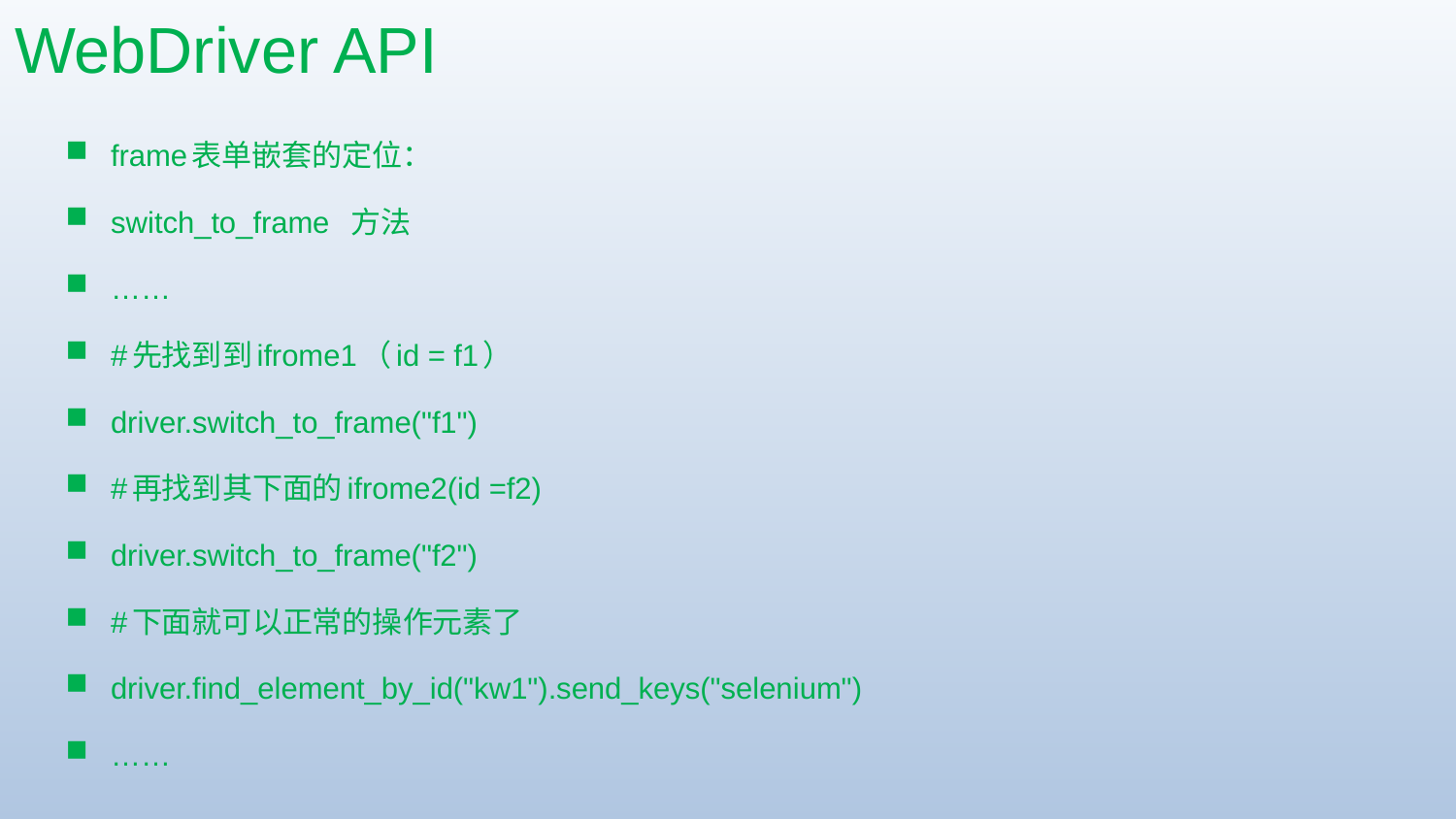

# WebDriver API
frame表单嵌套的定位：
switch_to_frame  方法
……
#先找到到ifrome1（id = f1）
driver.switch_to_frame("f1")
#再找到其下面的ifrome2(id =f2)
driver.switch_to_frame("f2")
#下面就可以正常的操作元素了
driver.find_element_by_id("kw1").send_keys("selenium")
……